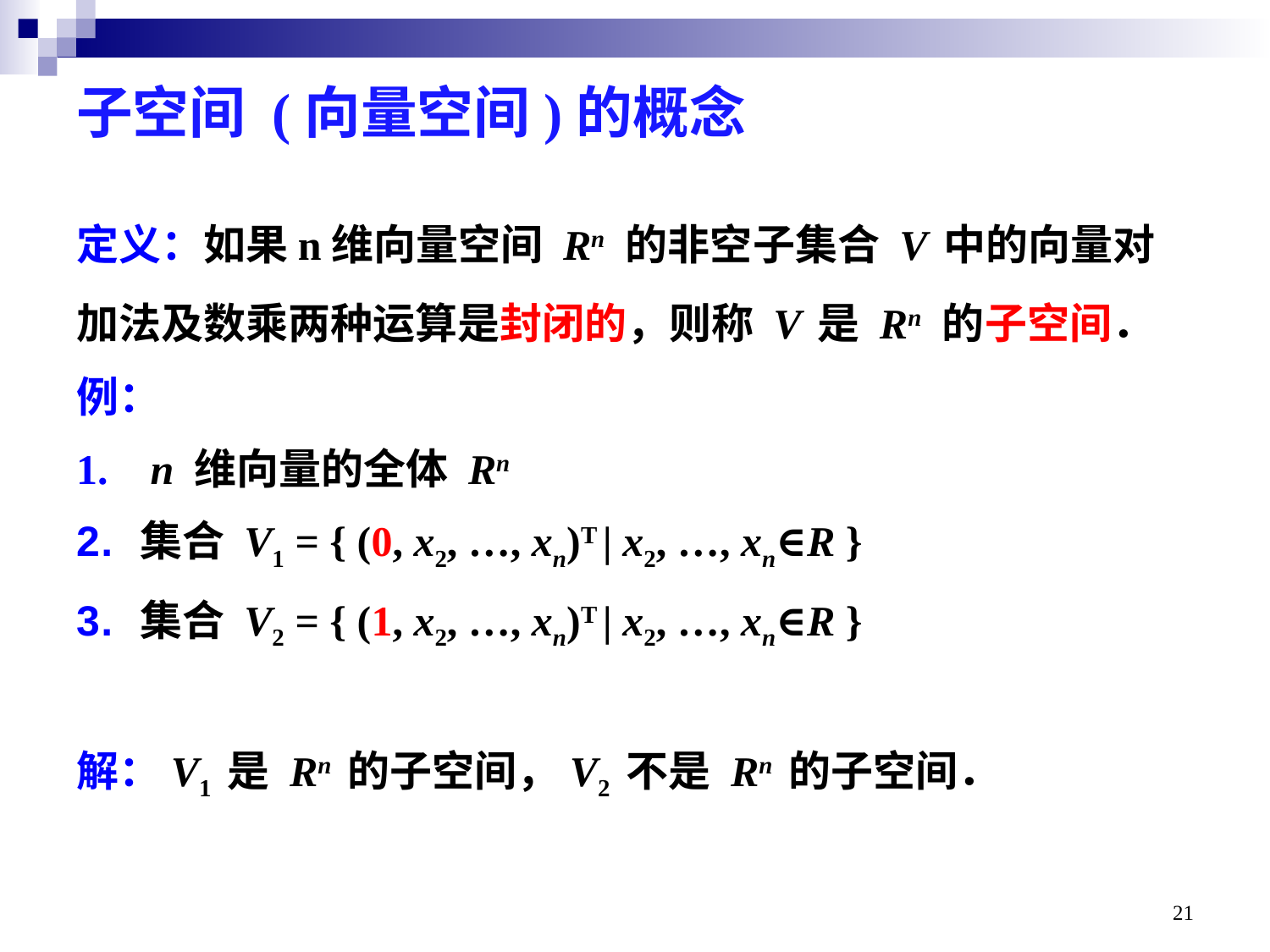

# 子空间 (向量空间)的概念
定义：如果n维向量空间 Rn 的非空子集合 V 中的向量对
加法及数乘两种运算是封闭的，则称 V 是 Rn 的子空间．
例：
 n 维向量的全体 Rn
集合 V1 = { (0, x2, …, xn)T | x2, …, xn∈R }
集合 V2 = { (1, x2, …, xn)T | x2, …, xn∈R }

解：V1 是 Rn 的子空间，V2 不是 Rn 的子空间．
21